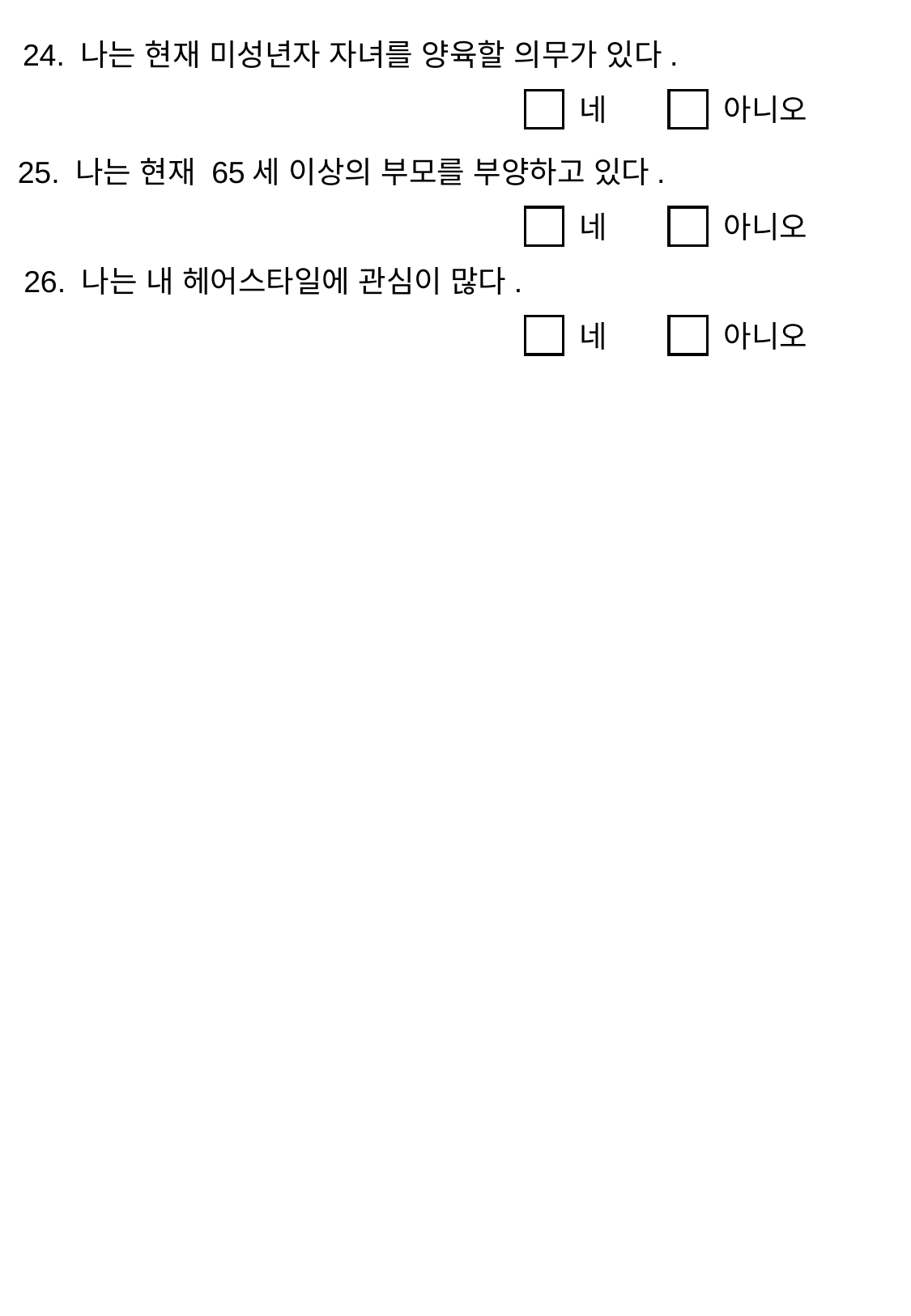

24. 나는 현재 미성년자 자녀를 양육할 의무가 있다.
네
아니오

25. 나는 현재 65세 이상의 부모를 부양하고 있다.
네
아니오

26. 나는 내 헤어스타일에 관심이 많다.
네
아니오